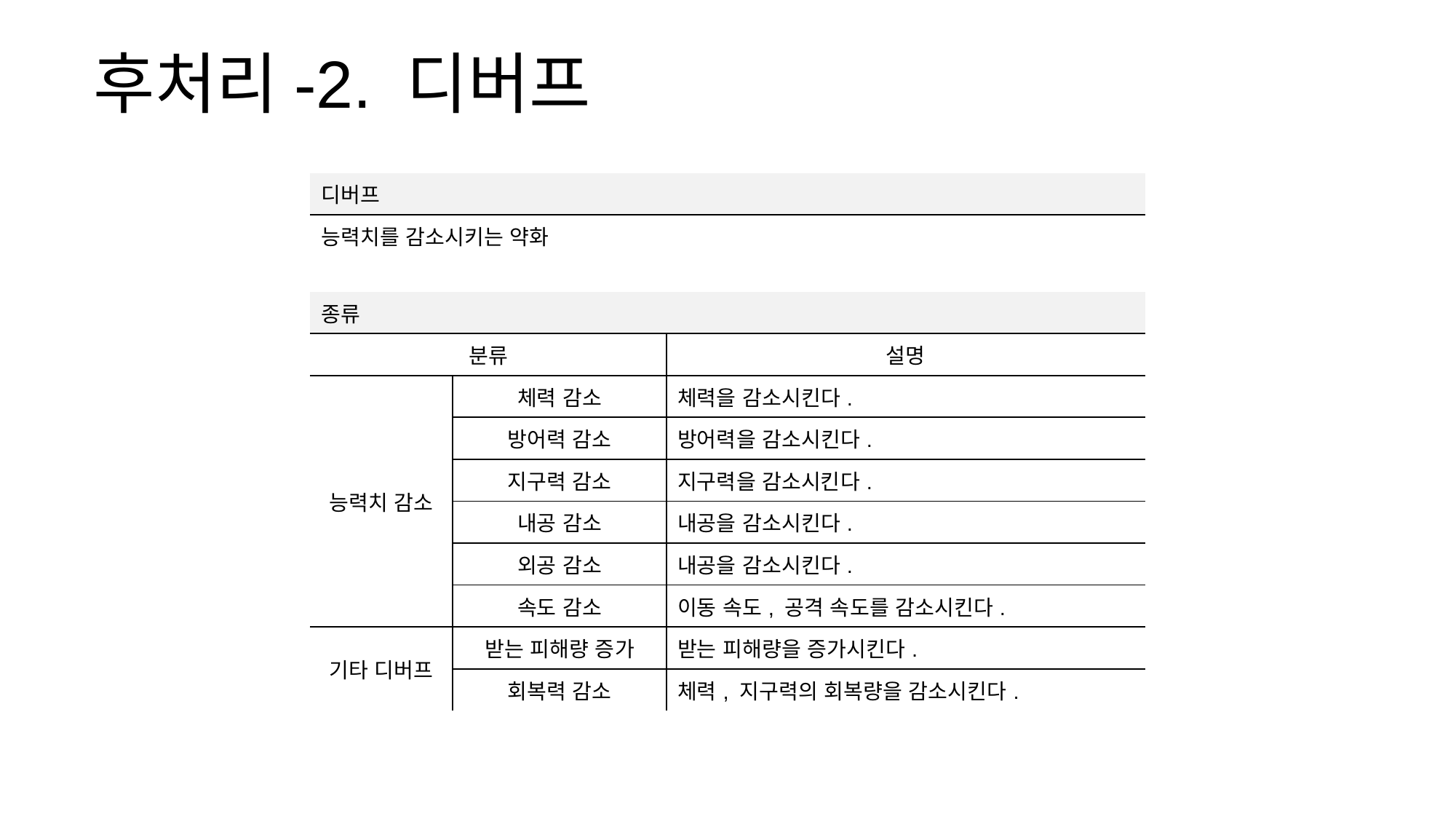

후처리-2. 디버프
| 디버프 |  |  |
| --- | --- | --- |
| 능력치를 감소시키는 약화 |  |  |
|  |  |  |
| 종류 |  |  |
| 분류 |  | 설명 |
| 능력치 감소 | 체력 감소 | 체력을 감소시킨다. |
|  | 방어력 감소 | 방어력을 감소시킨다. |
|  | 지구력 감소 | 지구력을 감소시킨다. |
|  | 내공 감소 | 내공을 감소시킨다. |
|  | 외공 감소 | 내공을 감소시킨다. |
|  | 속도 감소 | 이동 속도, 공격 속도를 감소시킨다. |
| 기타 디버프 | 받는 피해량 증가 | 받는 피해량을 증가시킨다. |
|  | 회복력 감소 | 체력, 지구력의 회복량을 감소시킨다. |